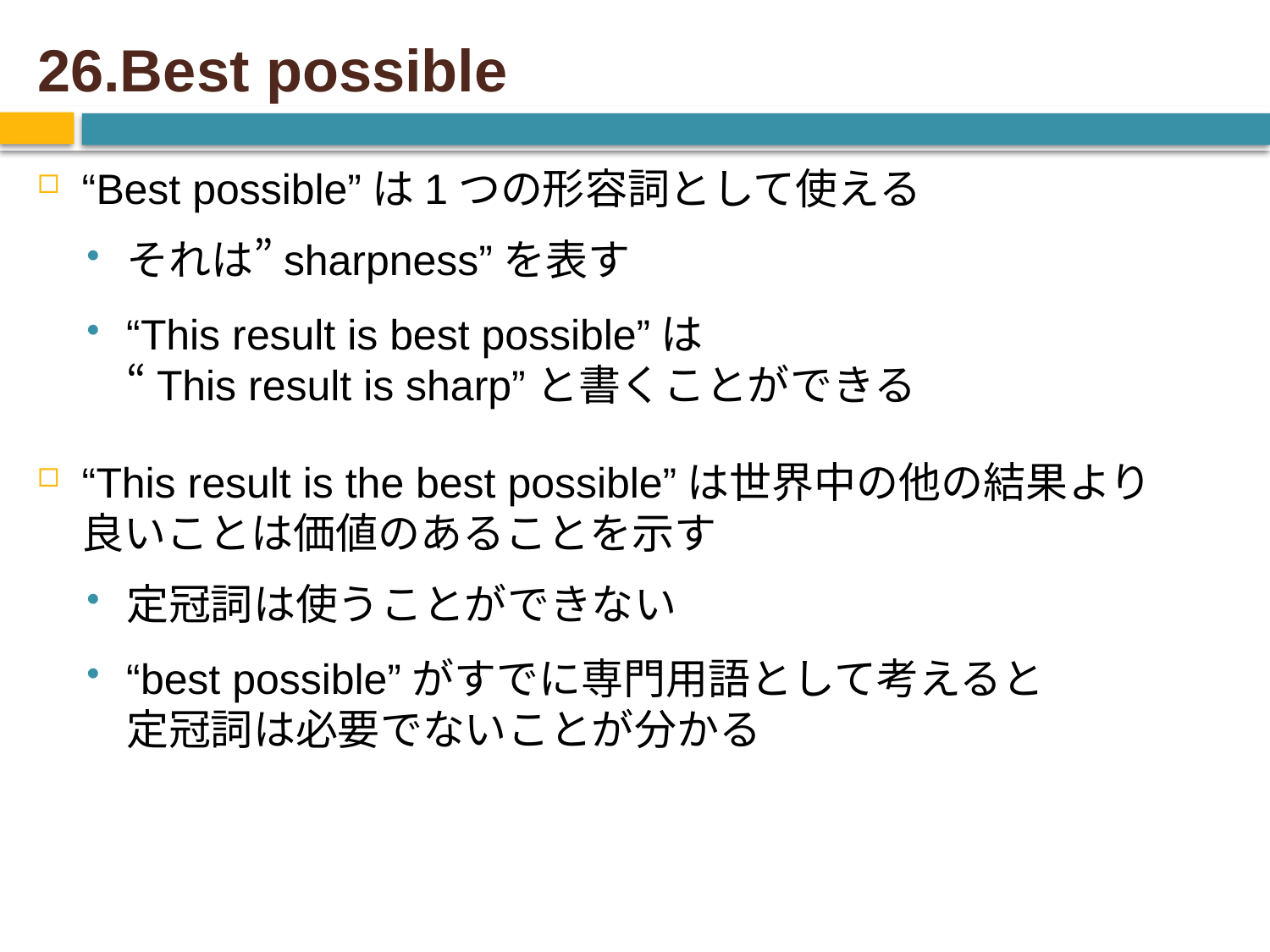

# 26.Best possible
“Best possible”は1つの形容詞として使える
それは”sharpness”を表す
“This result is best possible”は
“This result is sharp”と書くことができる
“This result is the best possible”は世界中の他の結果より
良いことは価値のあることを示す
定冠詞は使うことができない
“best possible”がすでに専門用語として考えると
定冠詞は必要でないことが分かる